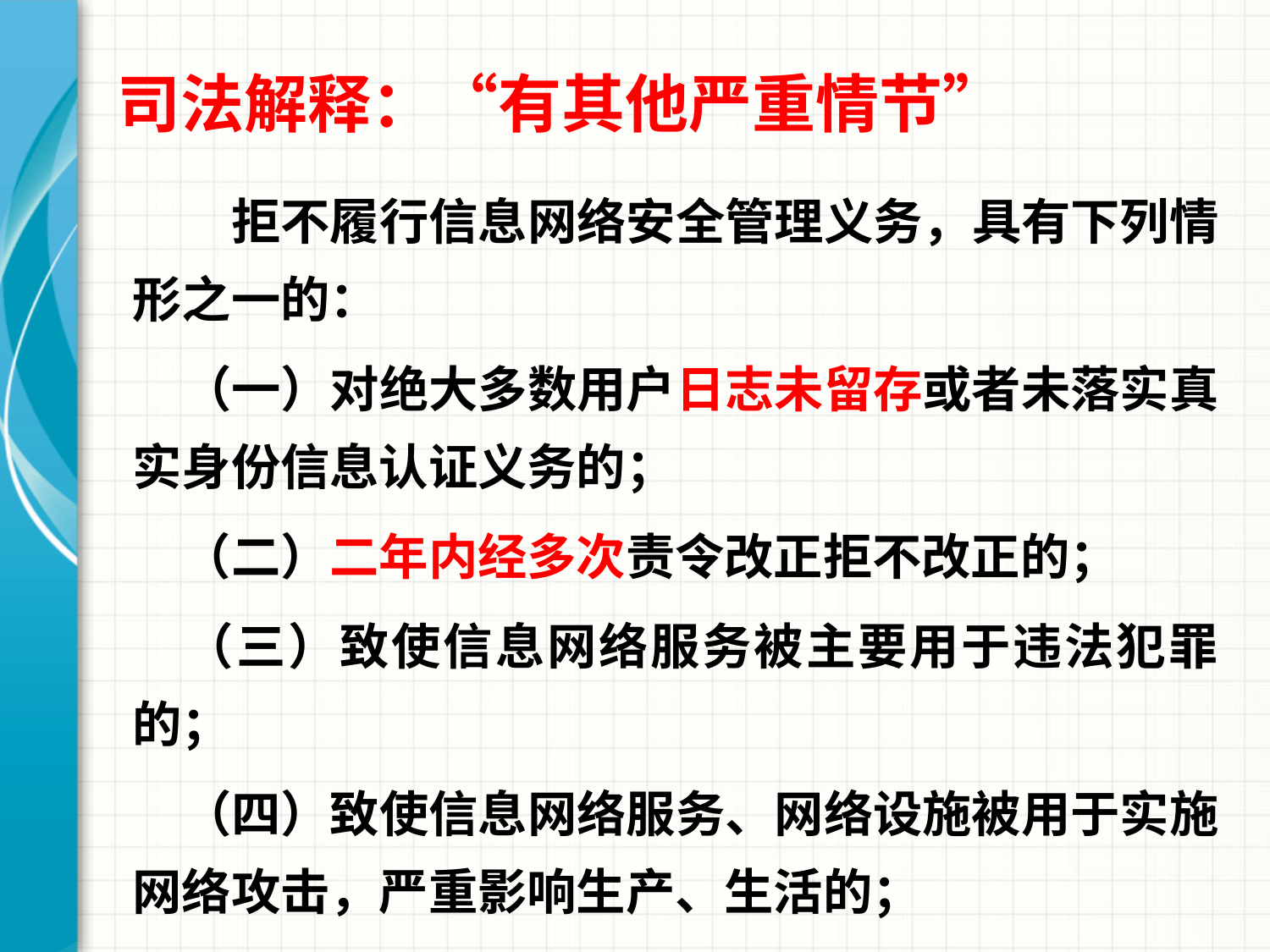

司法解释：“有其他严重情节”
　　拒不履行信息网络安全管理义务，具有下列情形之一的：
　（一）对绝大多数用户日志未留存或者未落实真实身份信息认证义务的；
　（二）二年内经多次责令改正拒不改正的；
　（三）致使信息网络服务被主要用于违法犯罪的；
　（四）致使信息网络服务、网络设施被用于实施网络攻击，严重影响生产、生活的；